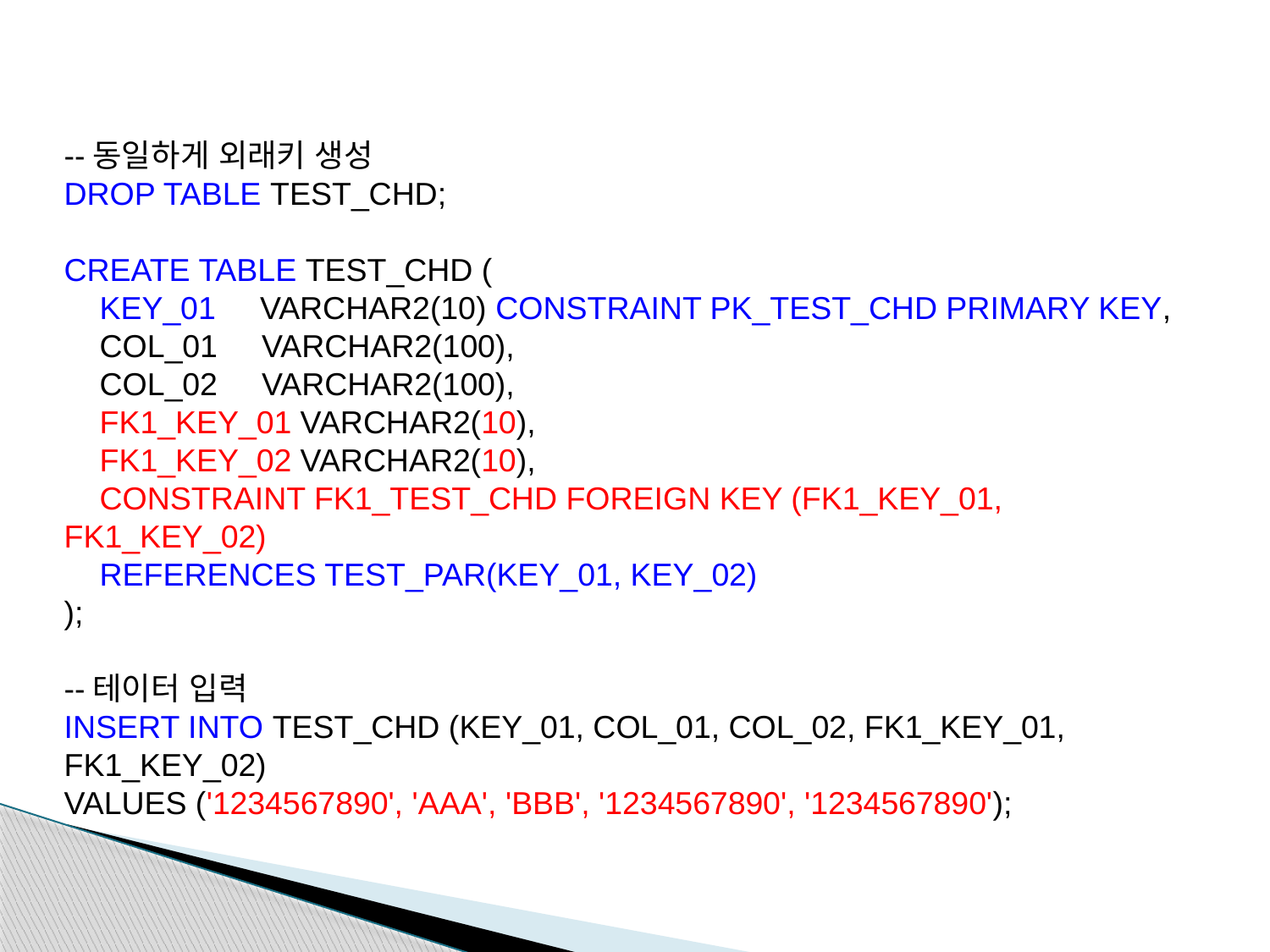

--동일하게 외래키 생성
DROP TABLE TEST_CHD;

CREATE TABLE TEST_CHD (
    KEY_01     VARCHAR2(10) CONSTRAINT PK_TEST_CHD PRIMARY KEY,
    COL_01     VARCHAR2(100),
    COL_02     VARCHAR2(100),
    FK1_KEY_01 VARCHAR2(10),
    FK1_KEY_02 VARCHAR2(10),
    CONSTRAINT FK1_TEST_CHD FOREIGN KEY (FK1_KEY_01, FK1_KEY_02)
    REFERENCES TEST_PAR(KEY_01, KEY_02)
);

--테이터 입력
INSERT INTO TEST_CHD (KEY_01, COL_01, COL_02, FK1_KEY_01, FK1_KEY_02)
VALUES ('1234567890', 'AAA', 'BBB', '1234567890', '1234567890');